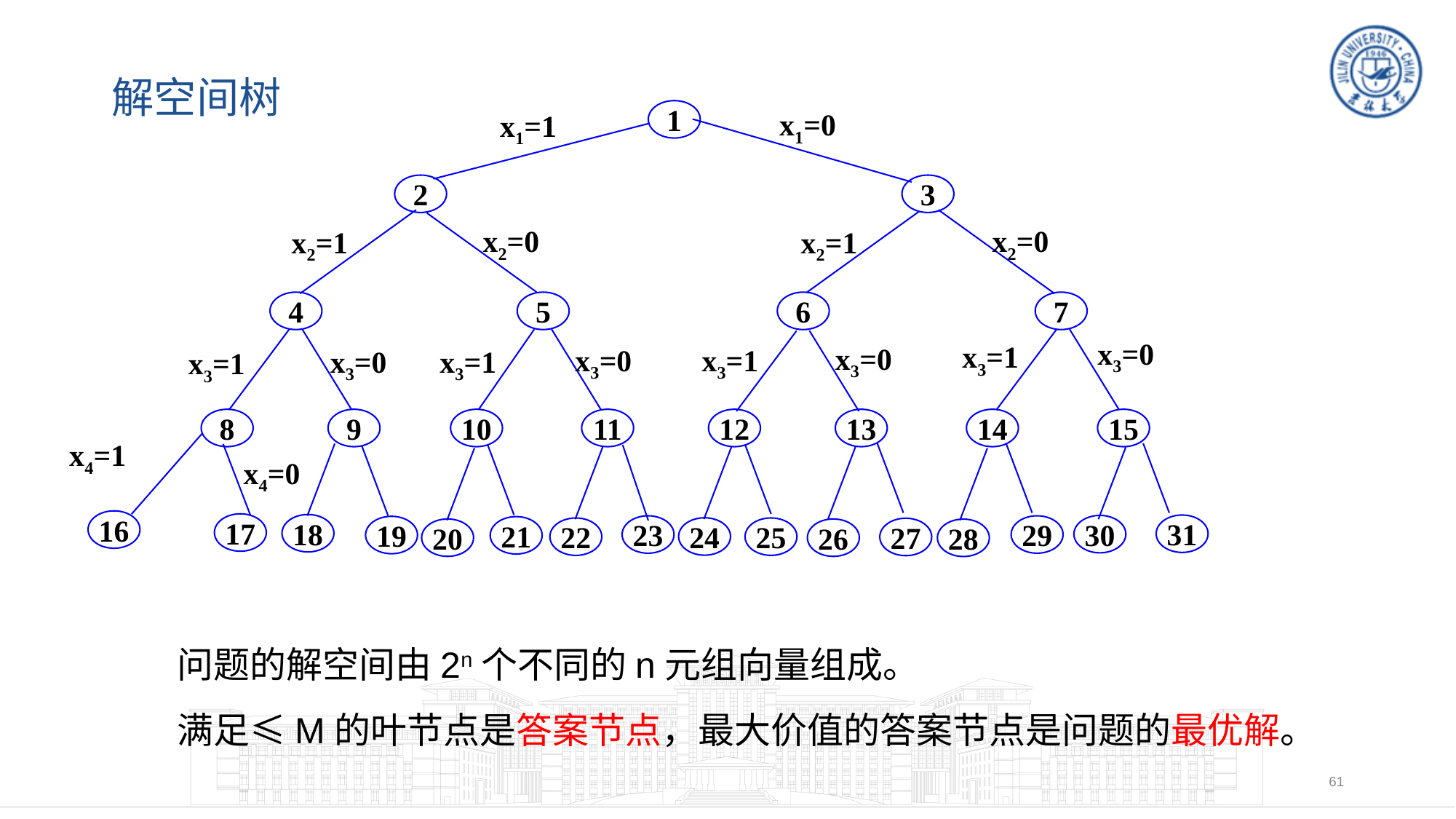

解空间树
x1=0
1
x1=1

2
3

x2=0
x2=0
x2=1
x2=1
4
5
6
7
x3=0

x3=1
x3=0
x3=0
x3=1
x3=0
x3=1
x3=1
8
9
10
11
12
13
14
15
x4=1

x4=0
16
17
18
31
30
23
29
19
21
24
25
22
27
20
26
28
问题的解空间由2n个不同的n元组向量组成。
满足≤M的叶节点是答案节点，最大价值的答案节点是问题的最优解。
61